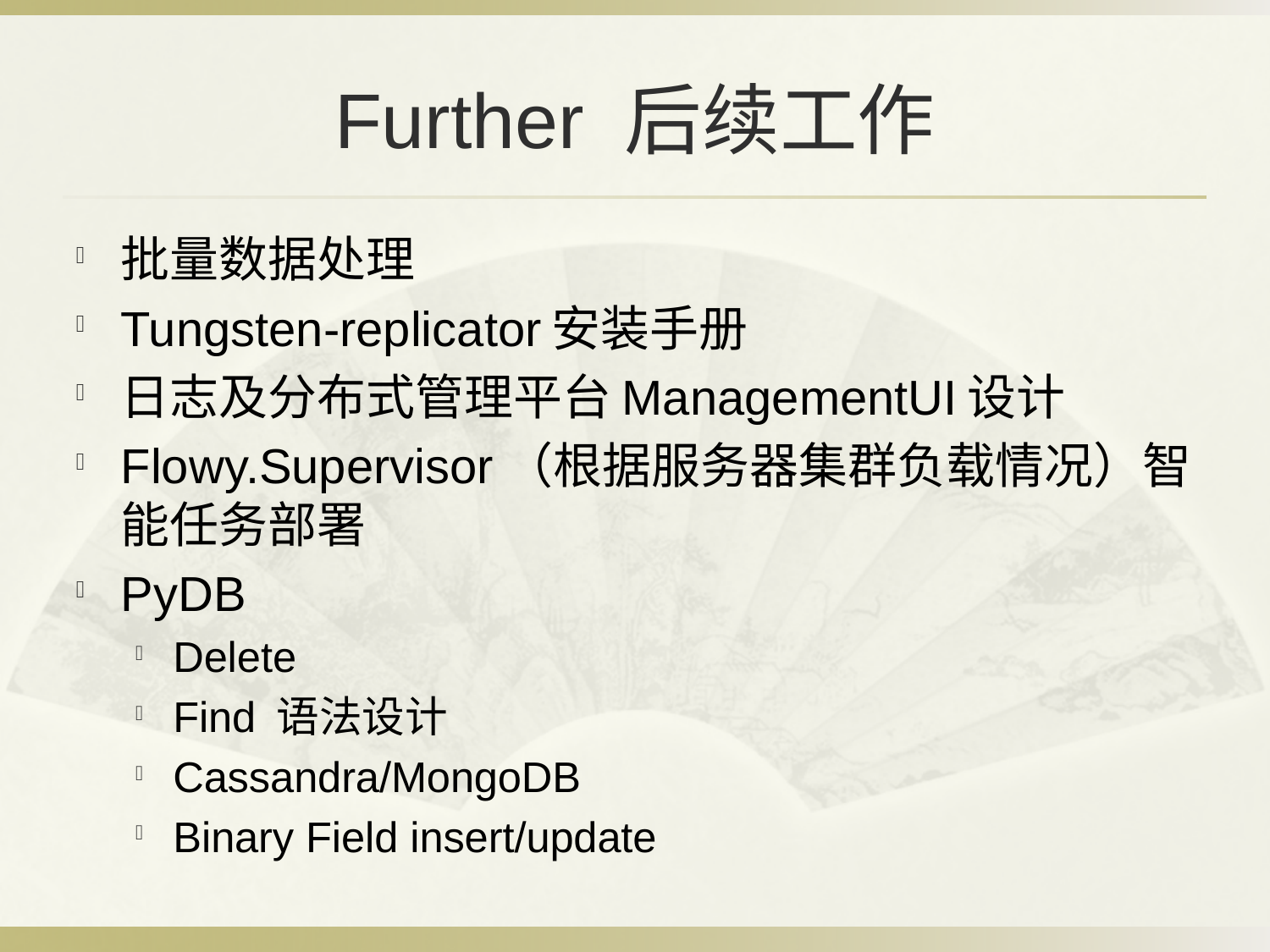

# Further 后续工作
批量数据处理
Tungsten-replicator安装手册
日志及分布式管理平台ManagementUI设计
Flowy.Supervisor（根据服务器集群负载情况）智能任务部署
PyDB
Delete
Find 语法设计
Cassandra/MongoDB
Binary Field insert/update